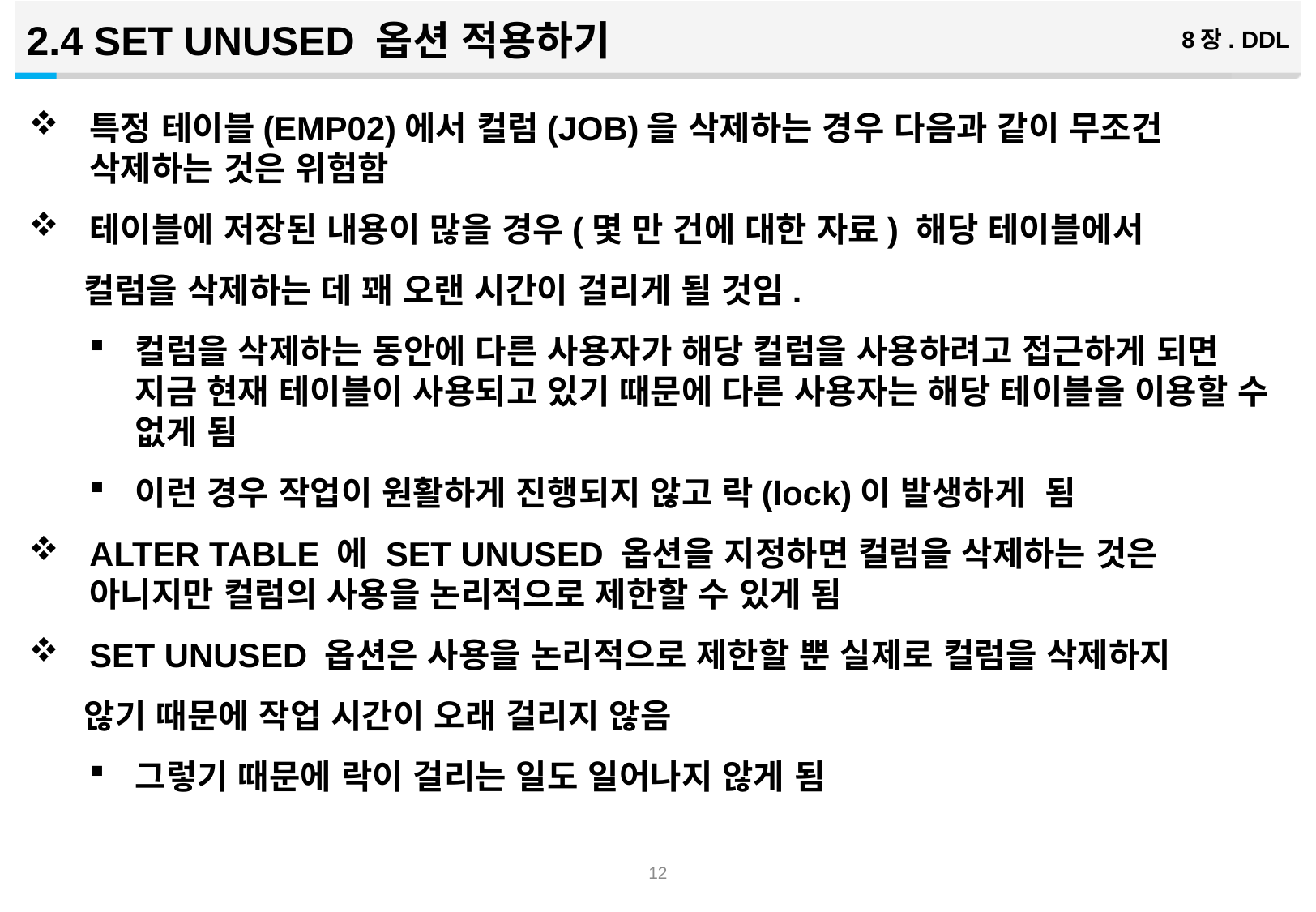

2.4 SET UNUSED 옵션 적용하기
8장. DDL
특정 테이블(EMP02)에서 컬럼(JOB)을 삭제하는 경우 다음과 같이 무조건 삭제하는 것은 위험함
테이블에 저장된 내용이 많을 경우(몇 만 건에 대한 자료) 해당 테이블에서
     컬럼을 삭제하는 데 꽤 오랜 시간이 걸리게 될 것임.
컬럼을 삭제하는 동안에 다른 사용자가 해당 컬럼을 사용하려고 접근하게 되면 지금 현재 테이블이 사용되고 있기 때문에 다른 사용자는 해당 테이블을 이용할 수 없게 됨
이런 경우 작업이 원활하게 진행되지 않고 락(lock)이 발생하게  됨
ALTER TABLE 에 SET UNUSED 옵션을 지정하면 컬럼을 삭제하는 것은 아니지만 컬럼의 사용을 논리적으로 제한할 수 있게 됨
SET UNUSED 옵션은 사용을 논리적으로 제한할 뿐 실제로 컬럼을 삭제하지
     않기 때문에 작업 시간이 오래 걸리지 않음
그렇기 때문에 락이 걸리는 일도 일어나지 않게 됨
12